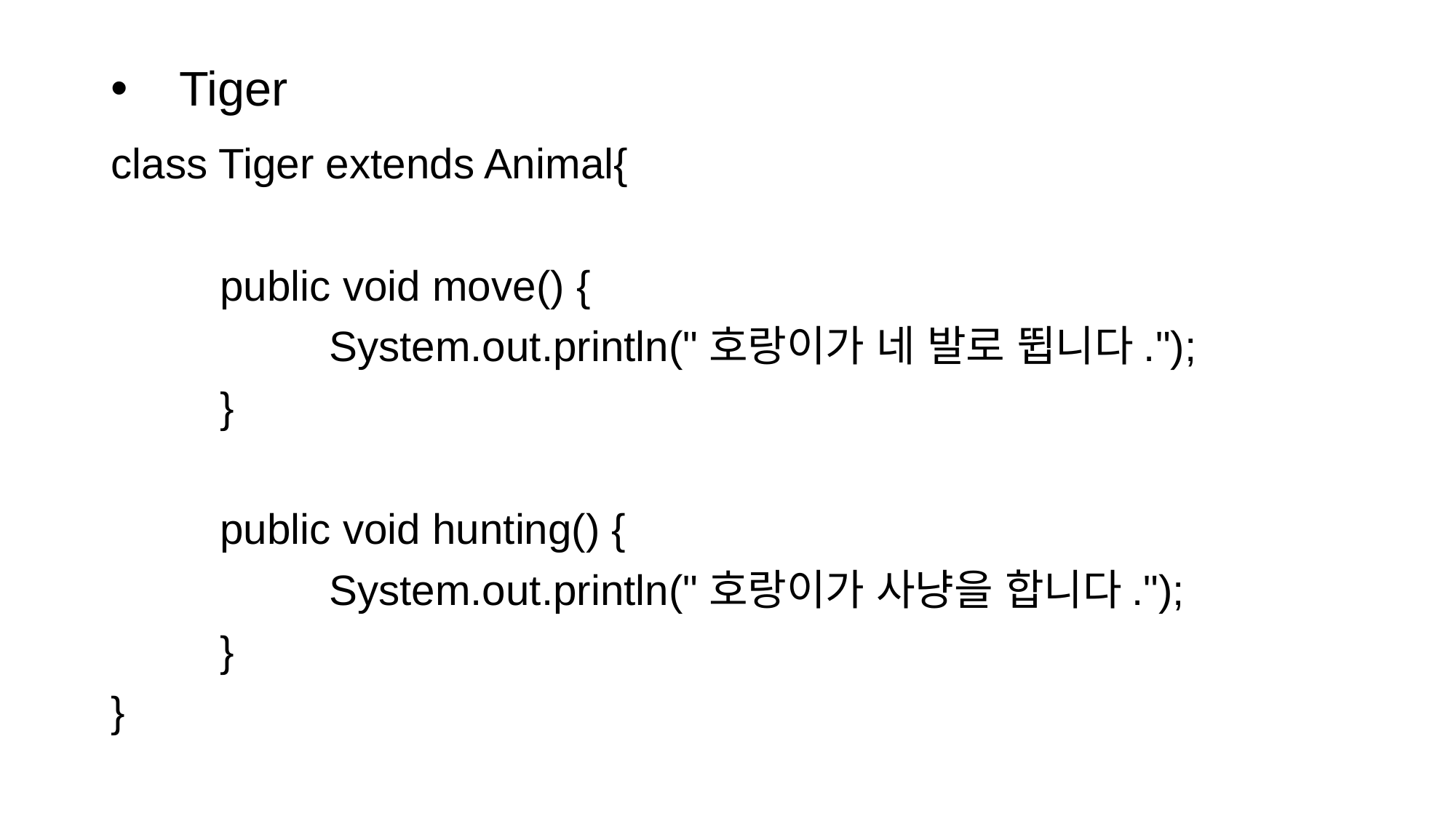

# Tiger
class Tiger extends Animal{

	public void move() {
		System.out.println("호랑이가 네 발로 뜁니다.");
	}

	public void hunting() {
		System.out.println("호랑이가 사냥을 합니다.");
	}
}